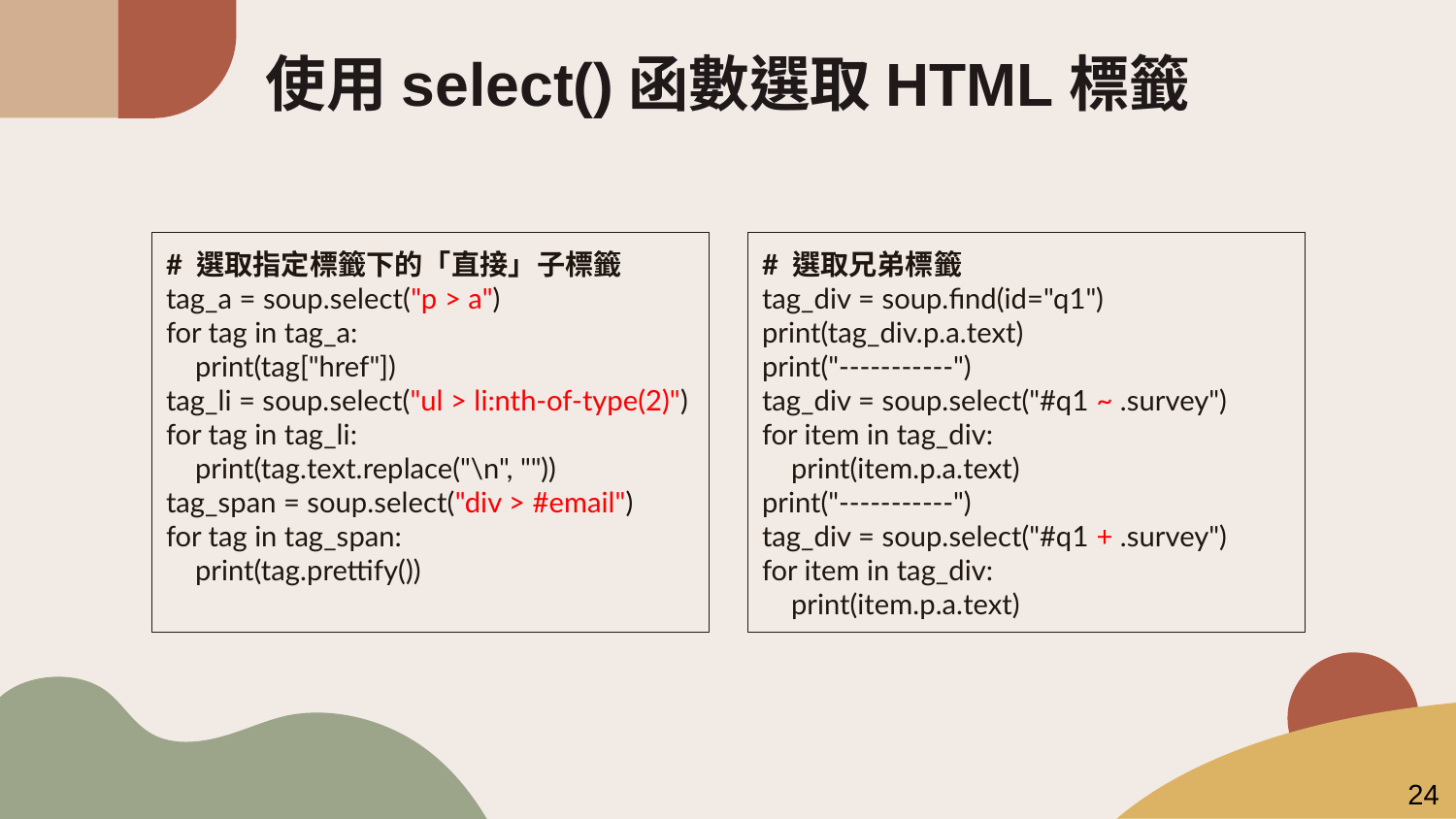

# 使用select()函數選取HTML標籤
# 選取指定標籤下的「直接」子標籤
tag_a = soup.select("p > a")
for tag in tag_a:
    print(tag["href"])
tag_li = soup.select("ul > li:nth-of-type(2)")
for tag in tag_li:
    print(tag.text.replace("\n", ""))
tag_span = soup.select("div > #email")
for tag in tag_span:
    print(tag.prettify())
# 選取兄弟標籤
tag_div = soup.find(id="q1")
print(tag_div.p.a.text)
print("-----------")
tag_div = soup.select("#q1 ~ .survey")
for item in tag_div:
    print(item.p.a.text)
print("-----------")
tag_div = soup.select("#q1 + .survey")
for item in tag_div:
    print(item.p.a.text)
24